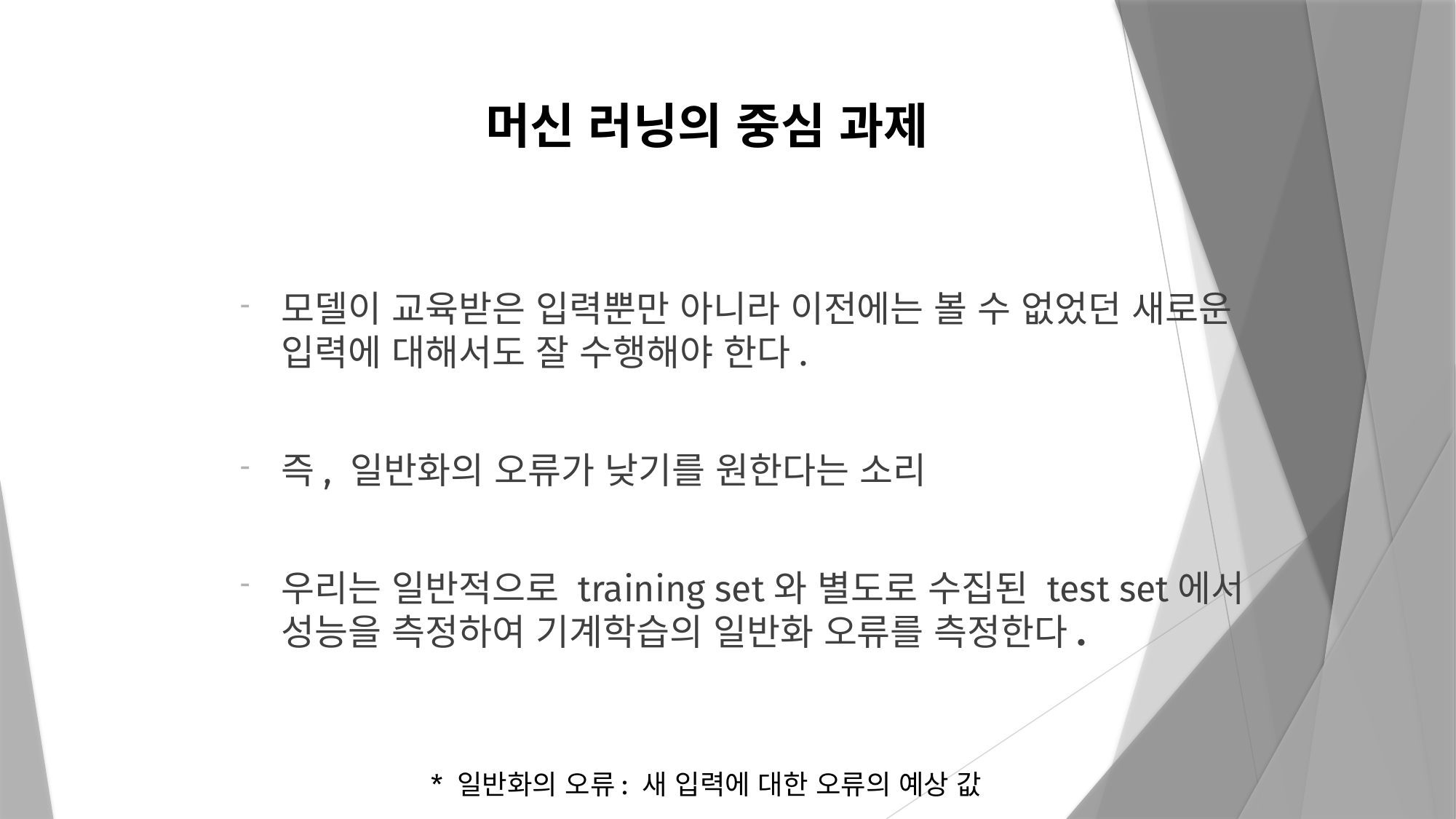

# 머신 러닝의 중심 과제
모델이 교육받은 입력뿐만 아니라 이전에는 볼 수 없었던 새로운 입력에 대해서도 잘 수행해야 한다.

즉, 일반화의 오류가 낮기를 원한다는 소리

우리는 일반적으로 training set와 별도로 수집된 test set에서 성능을 측정하여 기계학습의 일반화 오류를 측정한다.
* 일반화의 오류: 새 입력에 대한 오류의 예상 값